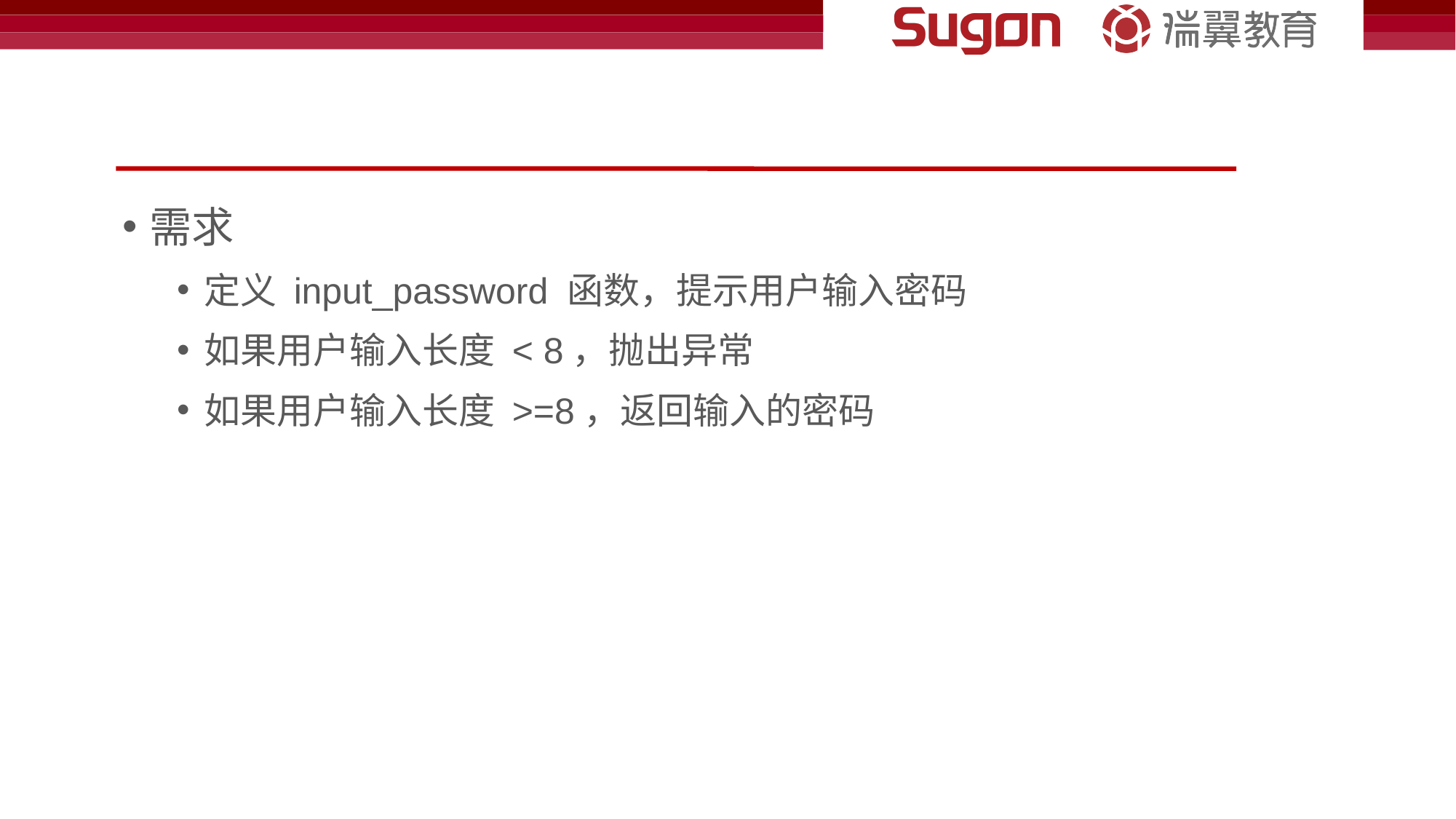

#
需求
定义 input_password 函数，提示用户输入密码
如果用户输入长度 < 8，抛出异常
如果用户输入长度 >=8，返回输入的密码